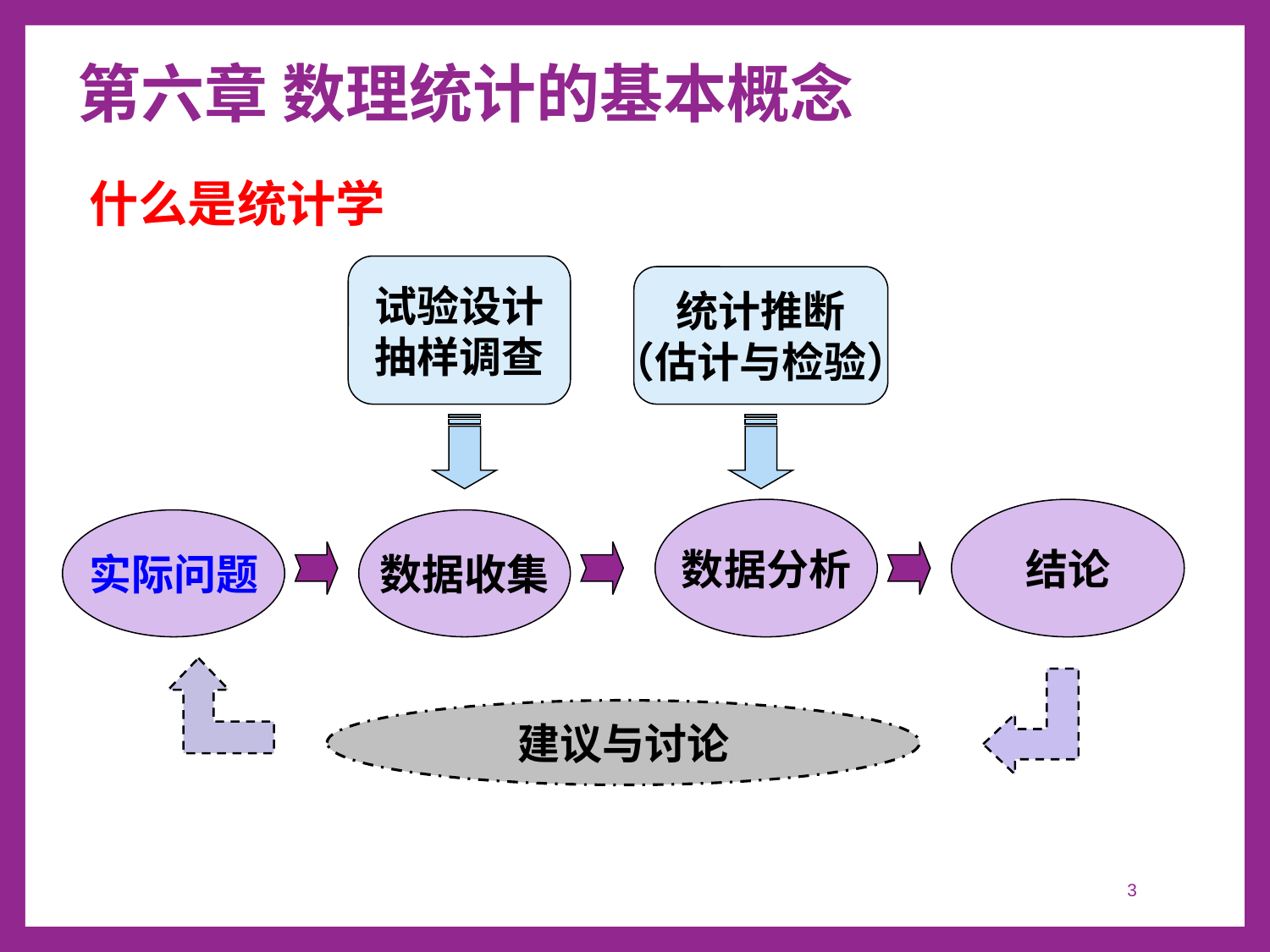

# 第六章 数理统计的基本概念
什么是统计学
试验设计
抽样调查
统计推断
（估计与检验）

数据分析
结论
实际问题
数据收集

建议与讨论
3